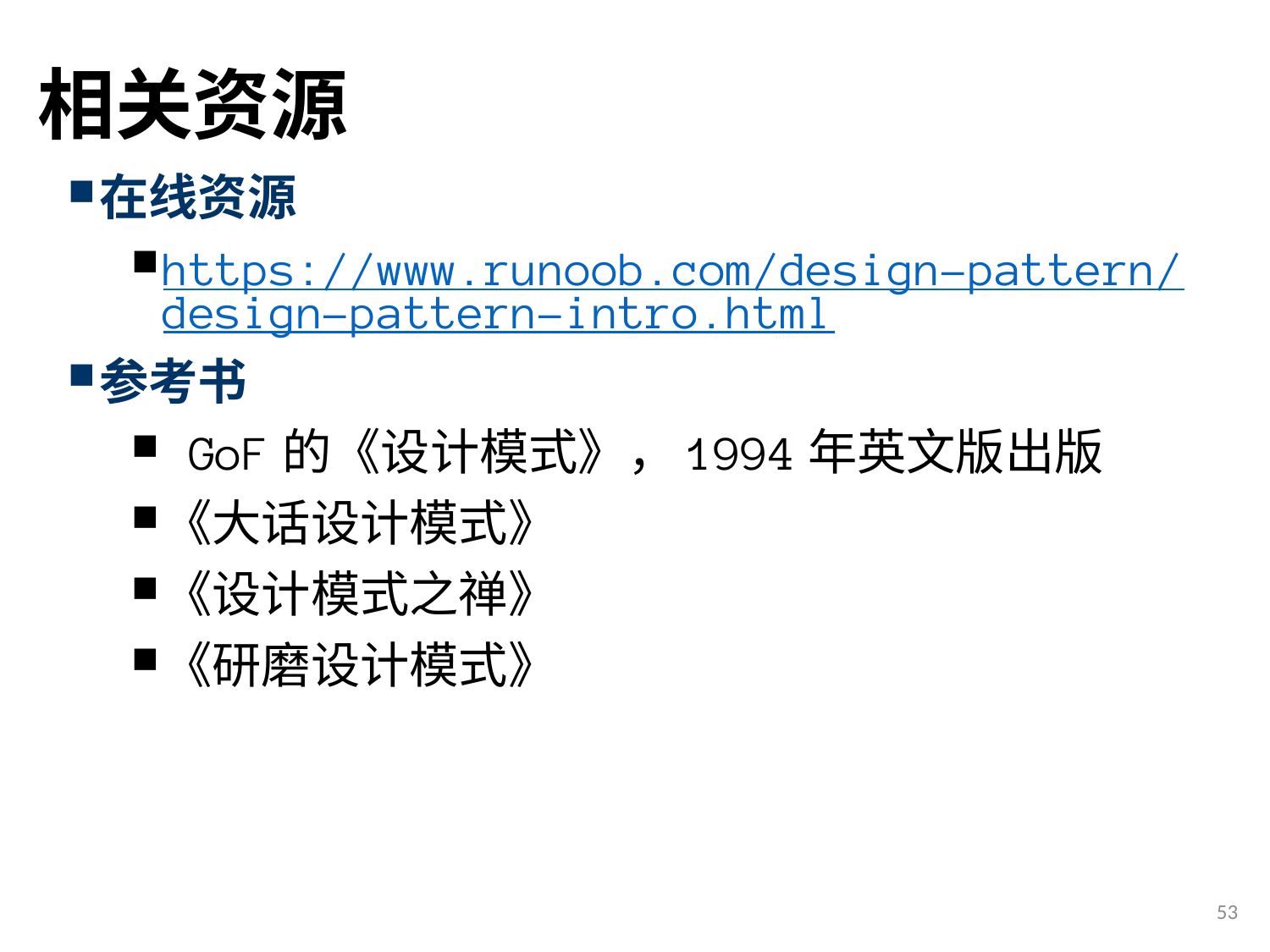

# 相关资源
在线资源
https://www.runoob.com/design-pattern/design-pattern-intro.html
参考书
 GoF的《设计模式》，1994年英文版出版
《大话设计模式》
《设计模式之禅》
《研磨设计模式》

53